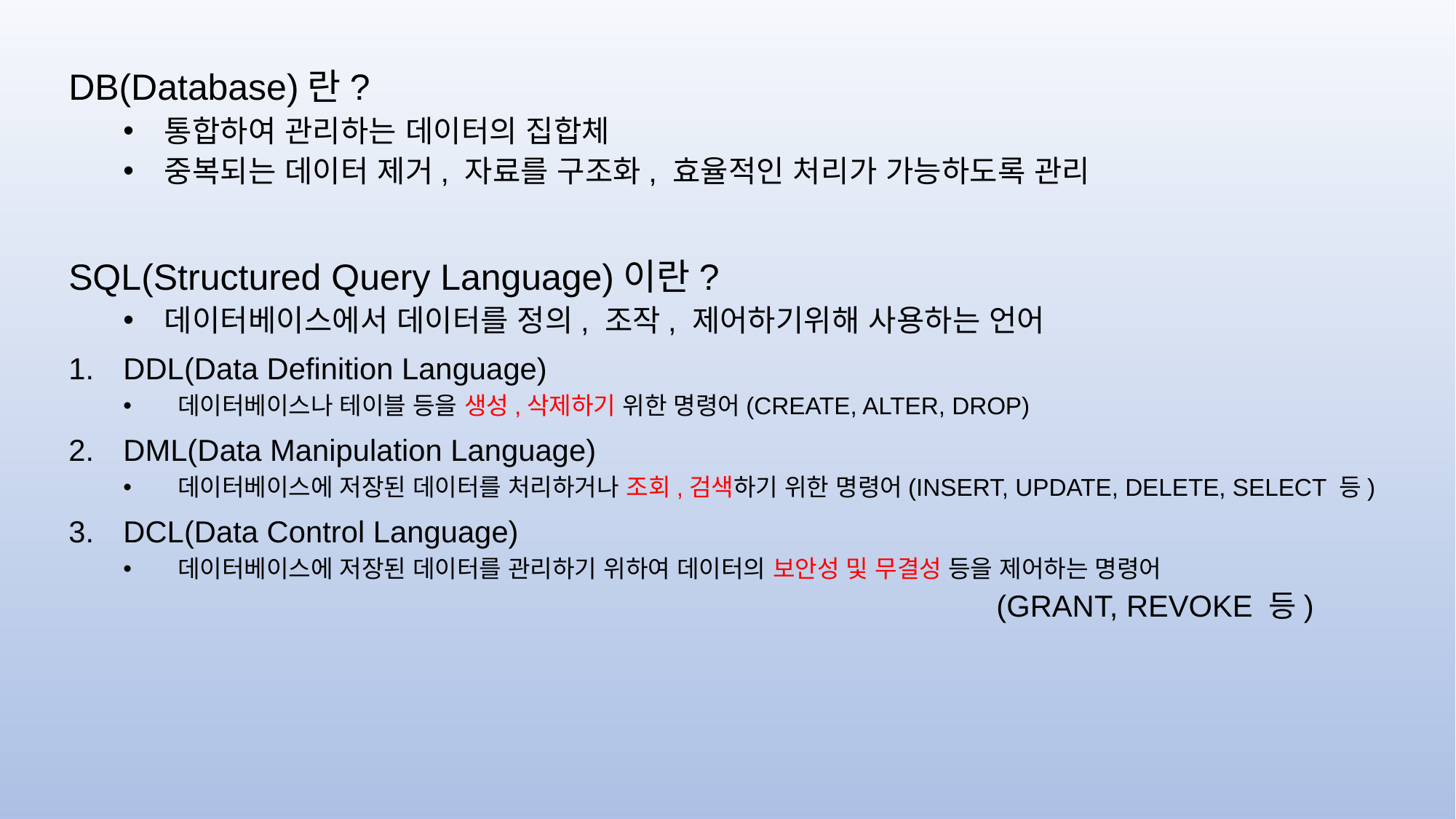

DB(Database)란?
통합하여 관리하는 데이터의 집합체
중복되는 데이터 제거, 자료를 구조화, 효율적인 처리가 가능하도록 관리

SQL(Structured Query Language)이란?
데이터베이스에서 데이터를 정의, 조작, 제어하기위해 사용하는 언어
DDL(Data Definition Language)
데이터베이스나 테이블 등을 생성,삭제하기 위한 명령어(CREATE, ALTER, DROP)
DML(Data Manipulation Language)
데이터베이스에 저장된 데이터를 처리하거나 조회,검색하기 위한 명령어(INSERT, UPDATE, DELETE, SELECT 등)
DCL(Data Control Language)
데이터베이스에 저장된 데이터를 관리하기 위하여 데이터의 보안성 및 무결성 등을 제어하는 명령어
								(GRANT, REVOKE 등)